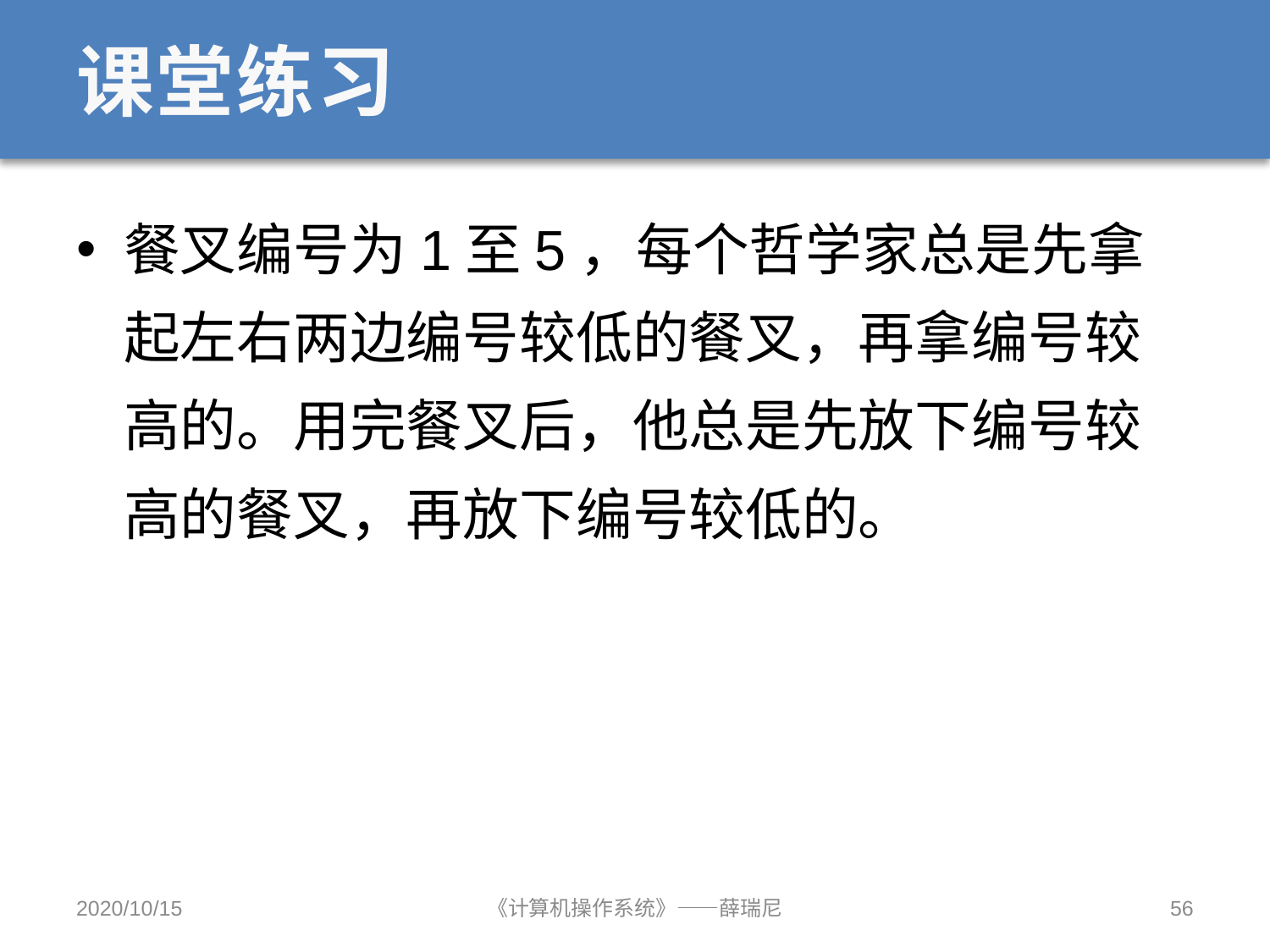

# 课堂练习
餐叉编号为1至5，每个哲学家总是先拿起左右两边编号较低的餐叉，再拿编号较高的。用完餐叉后，他总是先放下编号较高的餐叉，再放下编号较低的。
2020/10/15
《计算机操作系统》——薛瑞尼
56